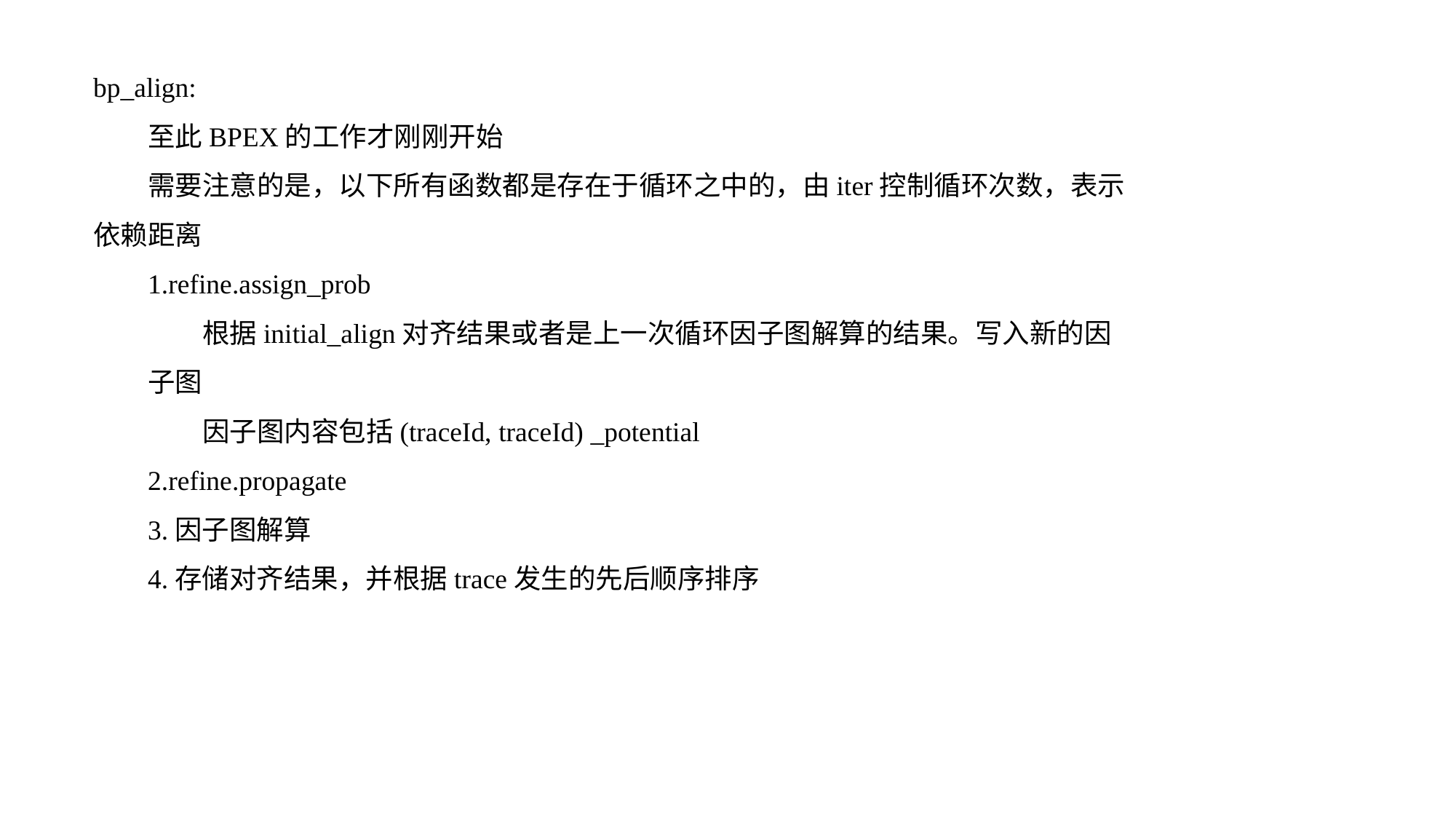

bp_align:
至此BPEX的工作才刚刚开始
需要注意的是，以下所有函数都是存在于循环之中的，由iter控制循环次数，表示依赖距离
1.refine.assign_prob
根据initial_align对齐结果或者是上一次循环因子图解算的结果。写入新的因子图
因子图内容包括(traceId, traceId) _potential
2.refine.propagate
3.因子图解算
4.存储对齐结果，并根据trace发生的先后顺序排序